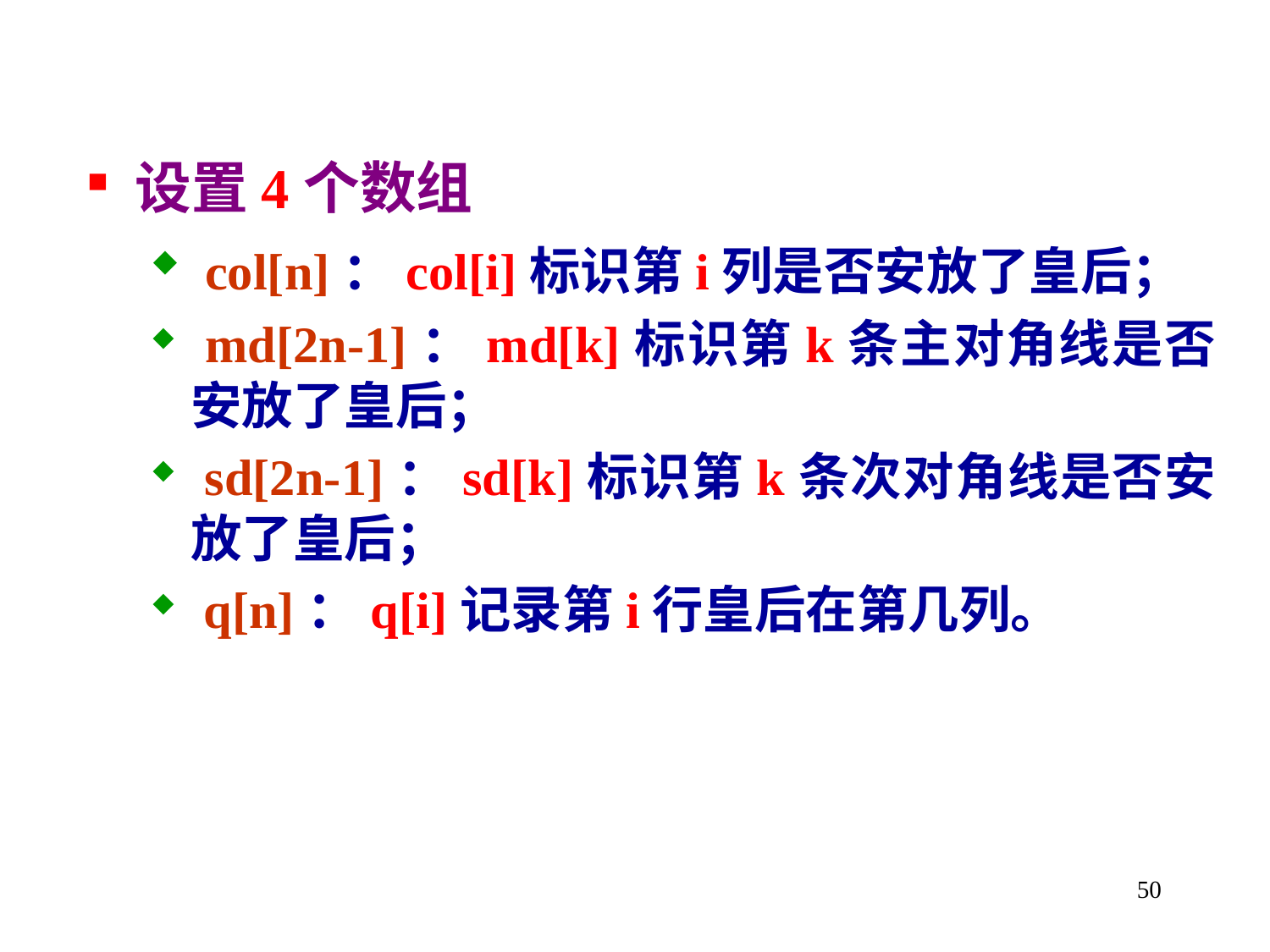

设置4个数组
 col[n]：col[i]标识第i列是否安放了皇后；
 md[2n-1]：md[k]标识第k条主对角线是否安放了皇后；
 sd[2n-1]：sd[k]标识第k条次对角线是否安放了皇后；
 q[n]：q[i]记录第i行皇后在第几列。
50